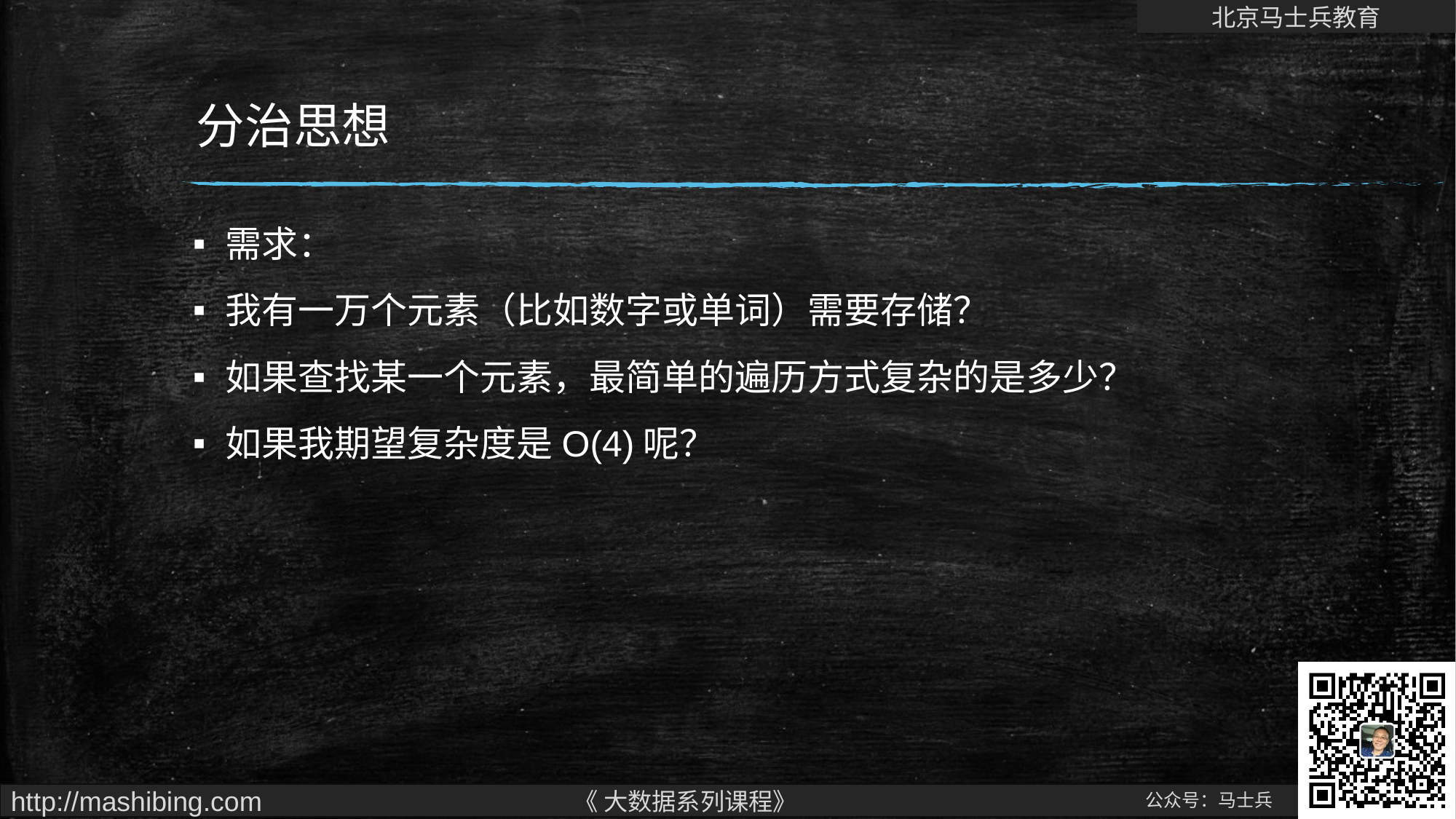

# 分治思想
需求：
我有一万个元素（比如数字或单词）需要存储？
如果查找某一个元素，最简单的遍历方式复杂的是多少？
如果我期望复杂度是O(4)呢？